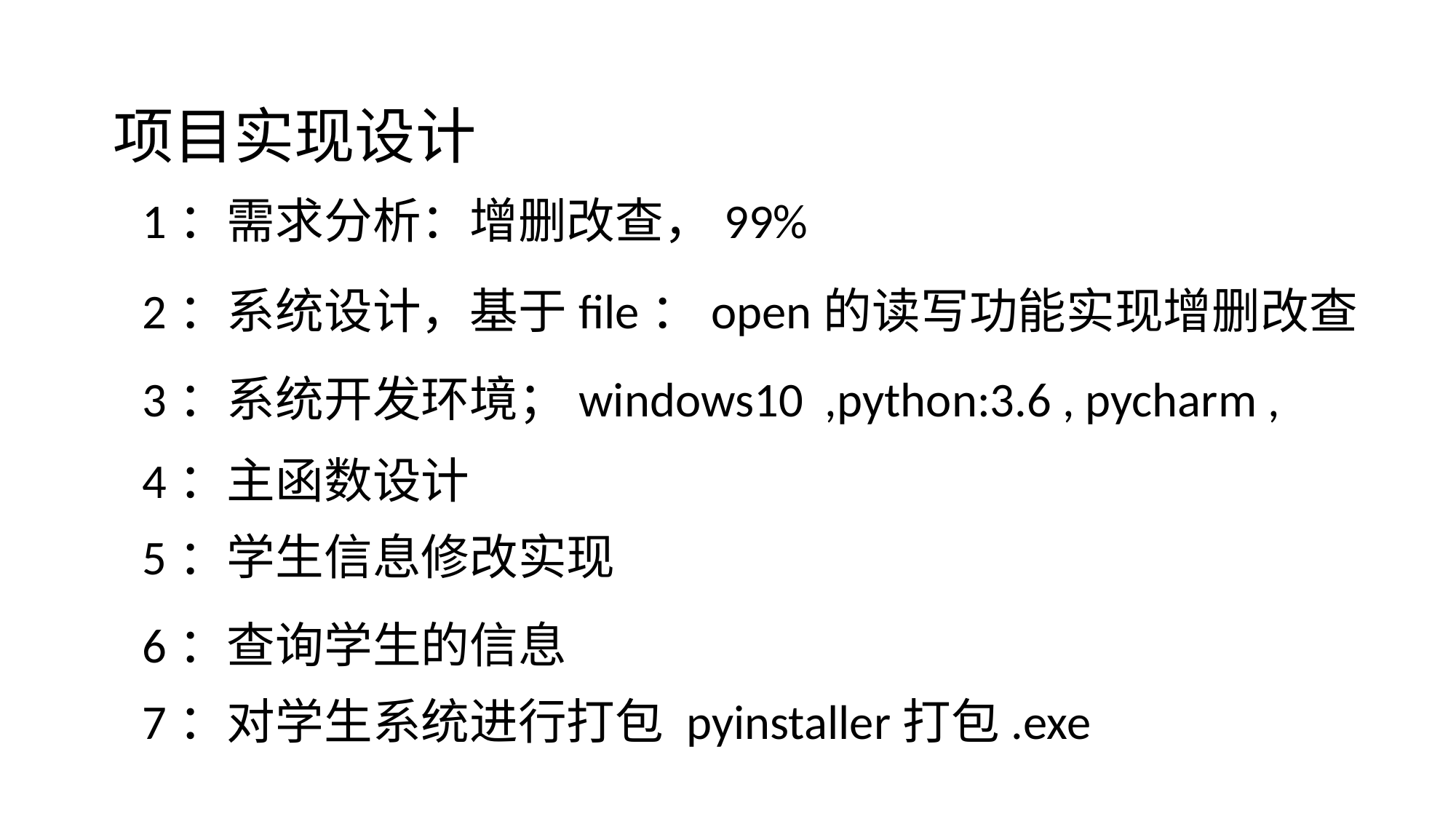

项目实现设计

1：需求分析：增删改查，99%
2：系统设计，基于file：open的读写功能实现增删改查

3：系统开发环境；windows10  ,python:3.6 , pycharm ,
4：主函数设计

5：学生信息修改实现

6：查询学生的信息

7：对学生系统进行打包 pyinstaller打包.exe